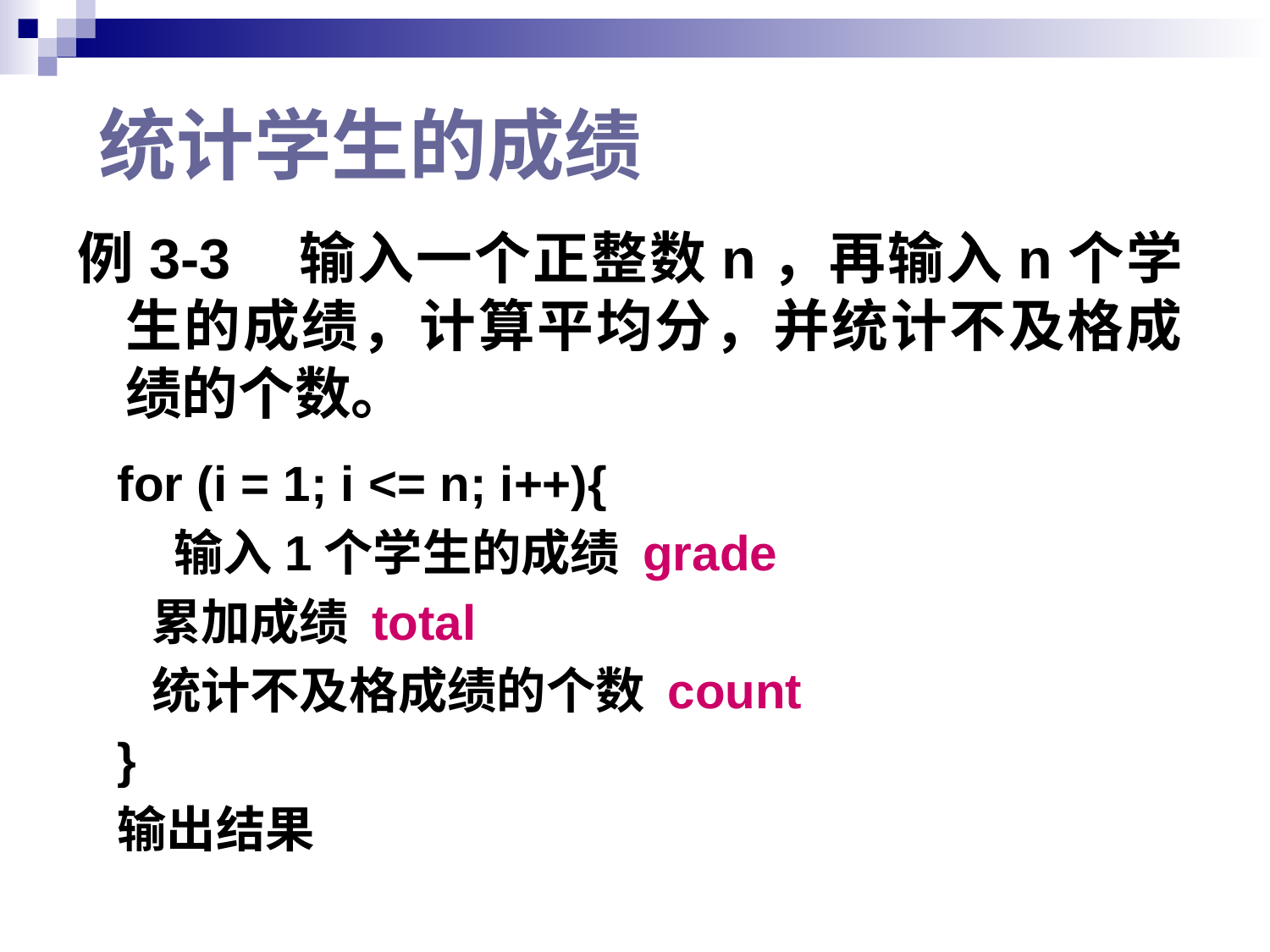

# 统计学生的成绩
例3-3   输入一个正整数n，再输入n个学生的成绩，计算平均分，并统计不及格成绩的个数。
for (i = 1; i <= n; i++){
    输入1个学生的成绩 grade
  累加成绩 total
  统计不及格成绩的个数 count
}
输出结果